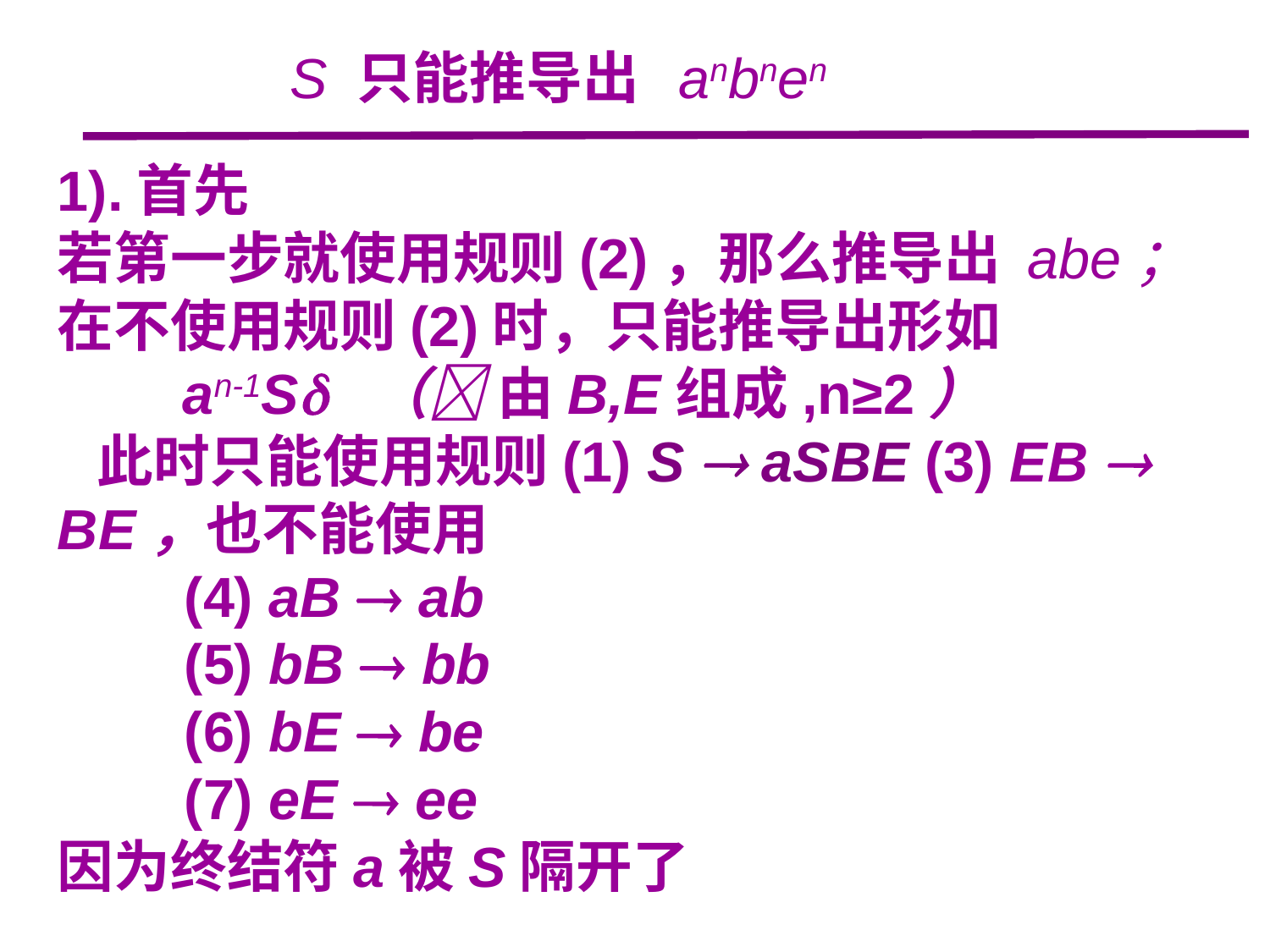

S 只能推导出  anbnen
1).首先
若第一步就使用规则(2)，那么推导出 abe；
在不使用规则(2)时，只能推导出形如
        an-1Sδ  （δ 由B,E组成,n≥2）
  此时只能使用规则(1) S → aSBE (3) EB → BE，也不能使用
	(4) aB → ab
	(5) bB → bb
	(6) bE → be
	(7) eE → ee
因为终结符a被S隔开了